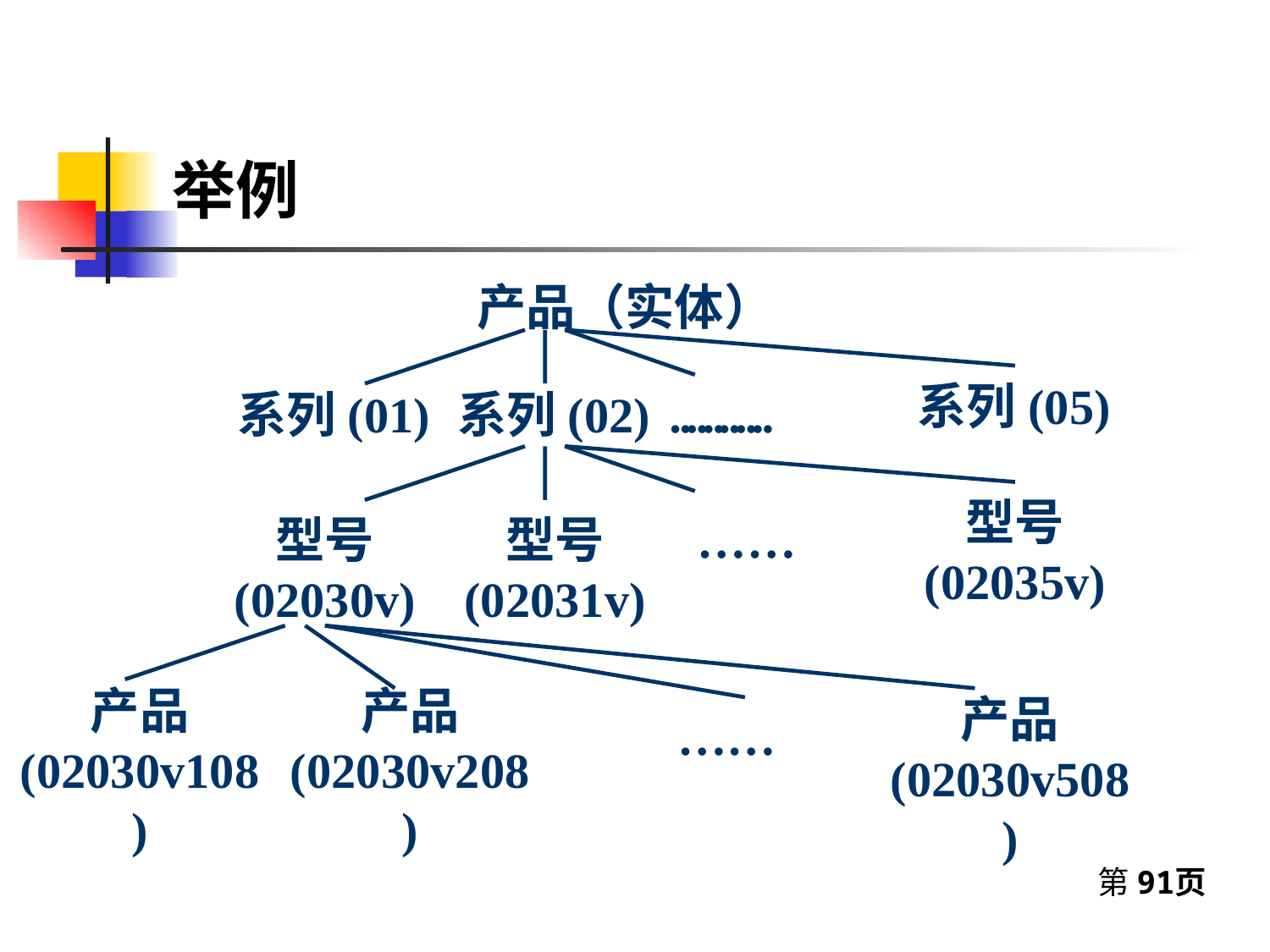

# 举例
产品（实体）

系列(05)
系列(01)
系列(02)
……
……

型号
(02035v)
型号
(02030v)
型号
(02031v)
……

产品
(02030v108)
产品
(02030v208)
产品
(02030v508)
……